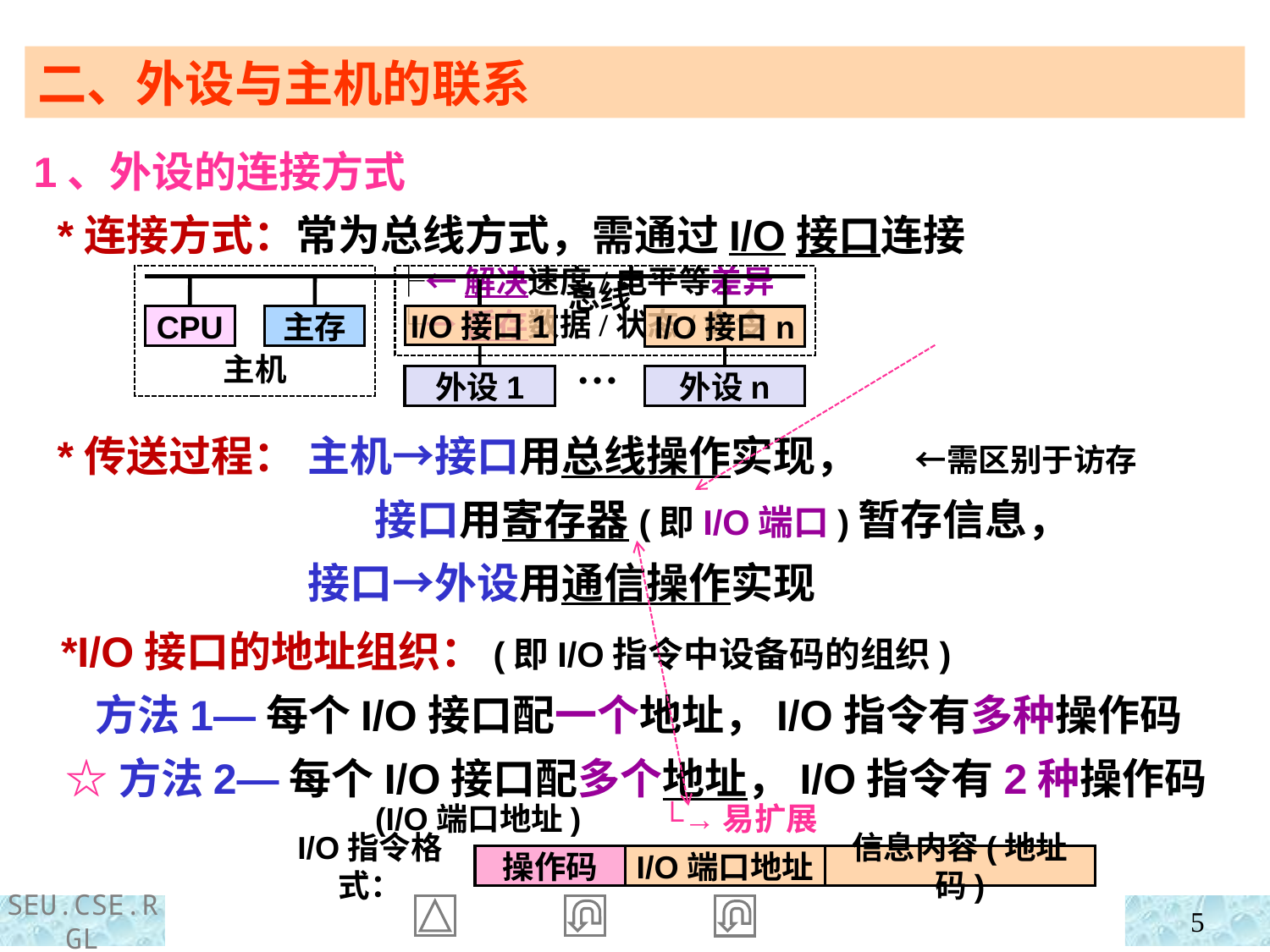

二、外设与主机的联系
1、外设的连接方式
  *连接方式：常为总线方式，需通过I/O接口连接
                                                  ├←解决速度/电平等差异
                                                  └→暂存数据/状态/命令

  *传送过程：

总线
CPU
主存
I/O接口1
I/O接口n
…
主机
外设1
外设n
主机→接口用总线操作实现，      ←需区别于访存
      接口用寄存器(即I/O端口)暂存信息，
接口→外设用通信操作实现
  *I/O接口的地址组织：(即I/O指令中设备码的组织)
     方法1—每个I/O接口配一个地址，I/O指令有多种操作码
   ☆方法2—每个I/O接口配多个地址，I/O指令有2种操作码
                                      (I/O端口地址)         └→易扩展
I/O指令格式：
操作码
I/O端口地址
信息内容(地址码)

5